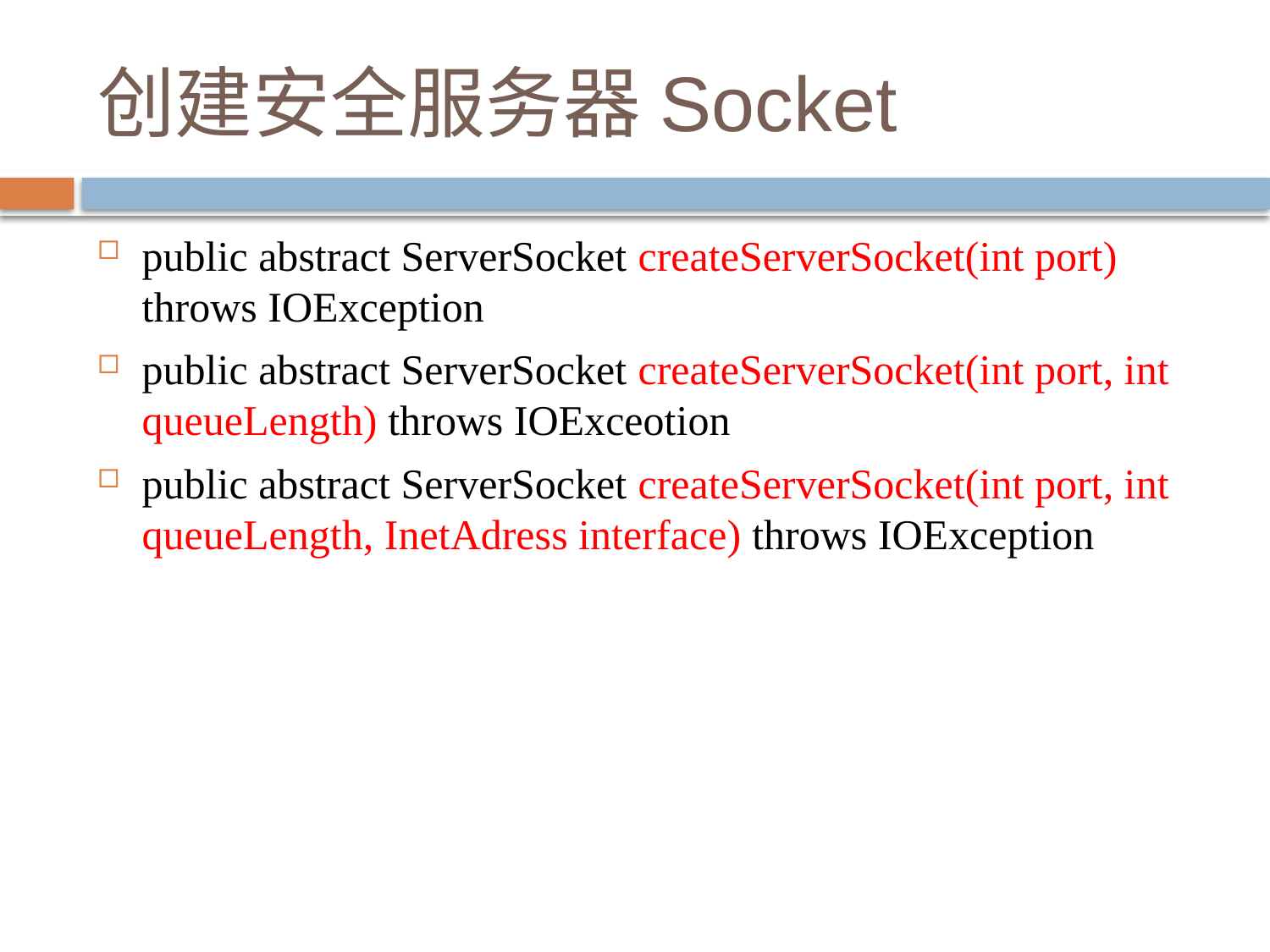

# 创建安全服务器Socket
public abstract ServerSocket createServerSocket(int port) throws IOException
public abstract ServerSocket createServerSocket(int port, int queueLength) throws IOExceotion
public abstract ServerSocket createServerSocket(int port, int queueLength, InetAdress interface) throws IOException